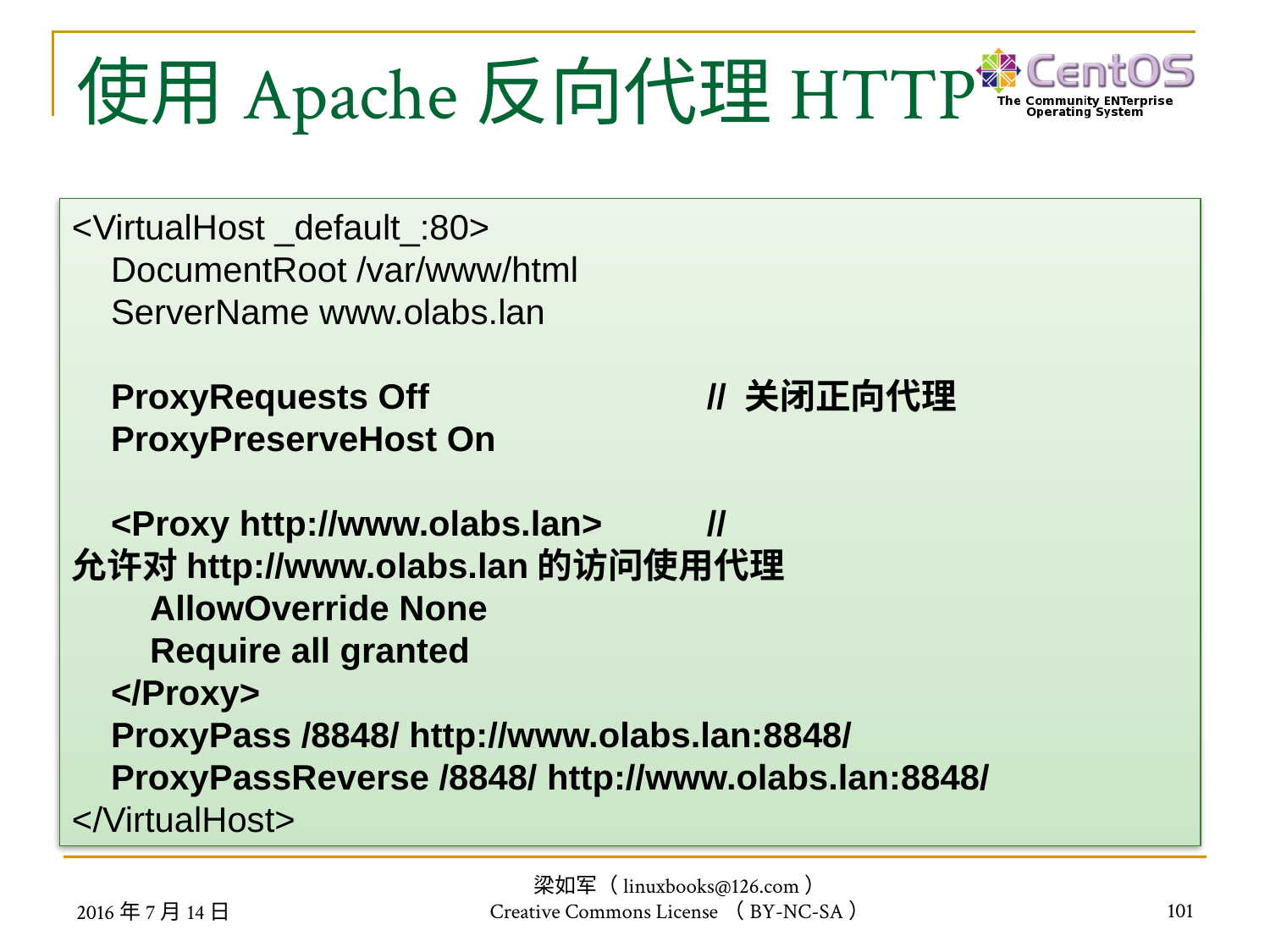

# 使用Apache反向代理HTTP
<VirtualHost _default_:80>
    DocumentRoot /var/www/html
    ServerName www.olabs.lan

    ProxyRequests Off			// 关闭正向代理
    ProxyPreserveHost On

    <Proxy http://www.olabs.lan>	// 允许对http://www.olabs.lan的访问使用代理
        AllowOverride None
        Require all granted
    </Proxy>
    ProxyPass /8848/ http://www.olabs.lan:8848/
    ProxyPassReverse /8848/ http://www.olabs.lan:8848/
</VirtualHost>

梁如军（linuxbooks@126.com）
Creative Commons License（BY-NC-SA）
2016年7月14日
101